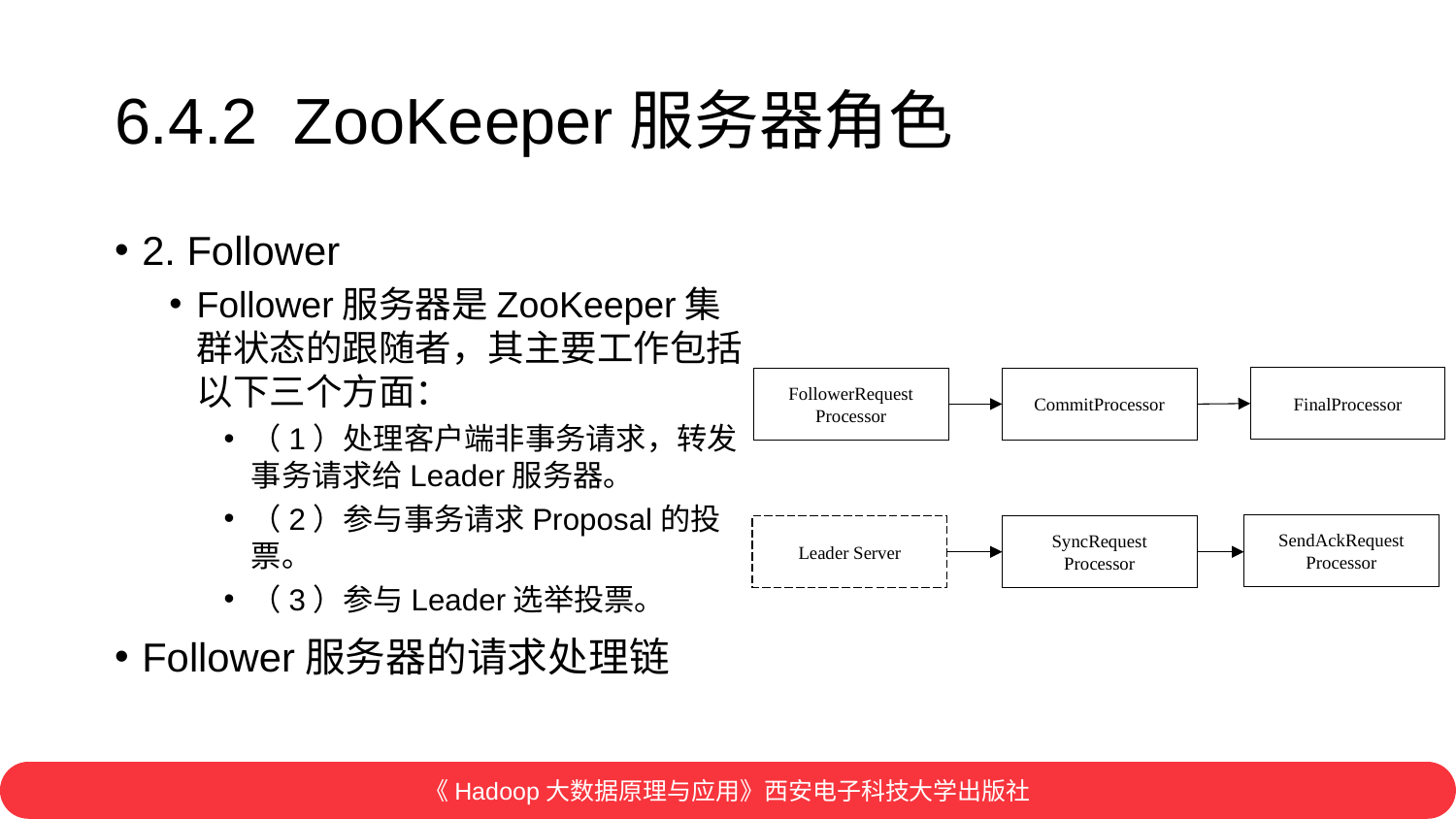

# 6.4.2  ZooKeeper服务器角色
2. Follower
Follower服务器是ZooKeeper集群状态的跟随者，其主要工作包括以下三个方面：
（1）处理客户端非事务请求，转发事务请求给Leader服务器。
（2）参与事务请求Proposal的投票。
（3）参与Leader选举投票。
Follower服务器的请求处理链
FinalProcessor
FollowerRequest
Processor
CommitProcessor
SendAckRequest
Processor
Leader Server
SyncRequest
Processor